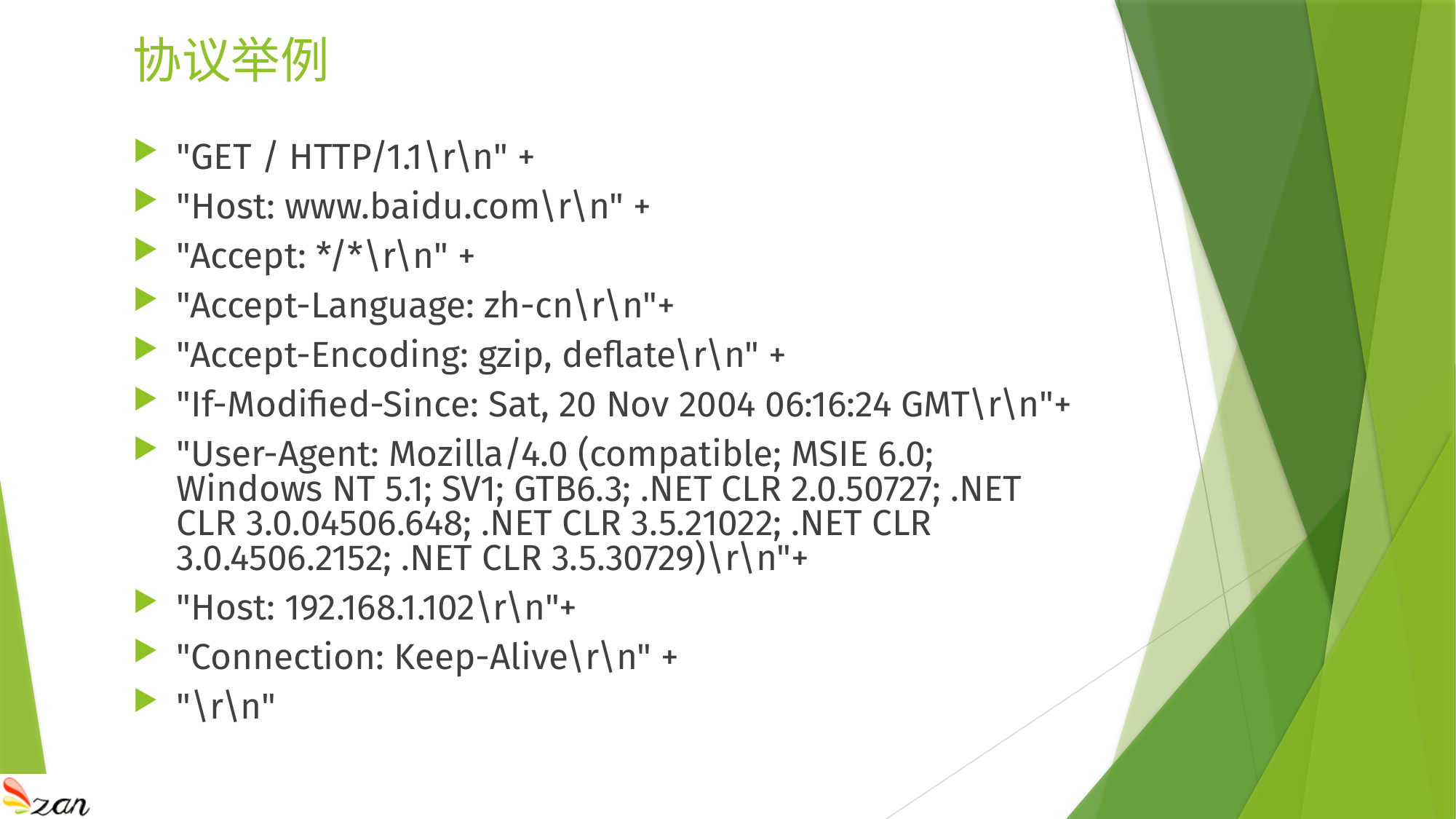

协议举例
"GET / HTTP/1.1\r\n" +
"Host: www.baidu.com\r\n" +
"Accept: */*\r\n" +
"Accept-Language: zh-cn\r\n"+
"Accept-Encoding: gzip, deflate\r\n" +
"If-Modified-Since: Sat, 20 Nov 2004 06:16:24 GMT\r\n"+
"User-Agent: Mozilla/4.0 (compatible; MSIE 6.0; Windows NT 5.1; SV1; GTB6.3; .NET CLR 2.0.50727; .NET CLR 3.0.04506.648; .NET CLR 3.5.21022; .NET CLR 3.0.4506.2152; .NET CLR 3.5.30729)\r\n"+
"Host: 192.168.1.102\r\n"+
"Connection: Keep-Alive\r\n" +
"\r\n"